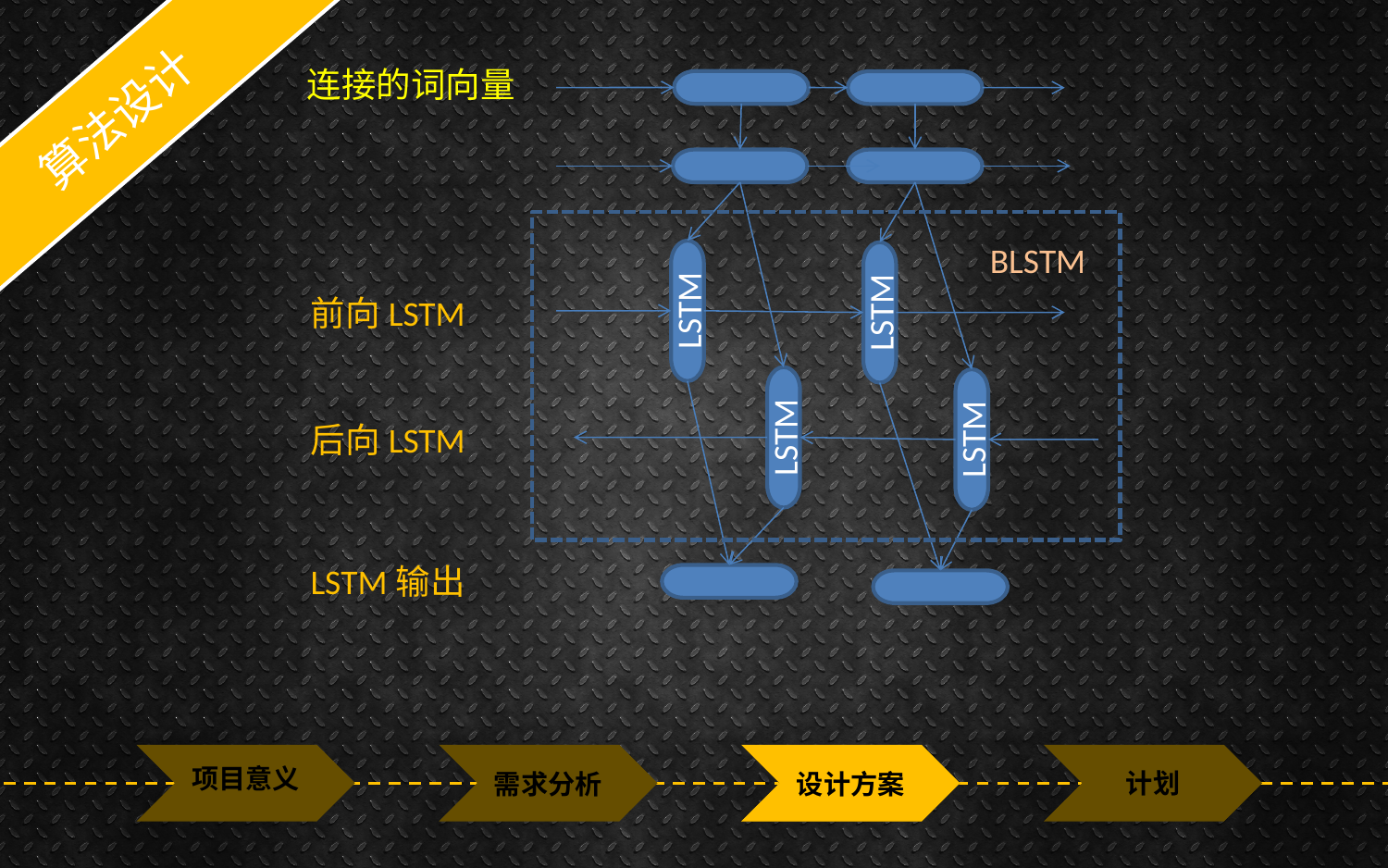

连接的词向量
算法设计

BLSTM
前向LSTM
LSTM
LSTM
后向LSTM
LSTM
LSTM
LSTM输出

项目意义
计划
需求分析
设计方案